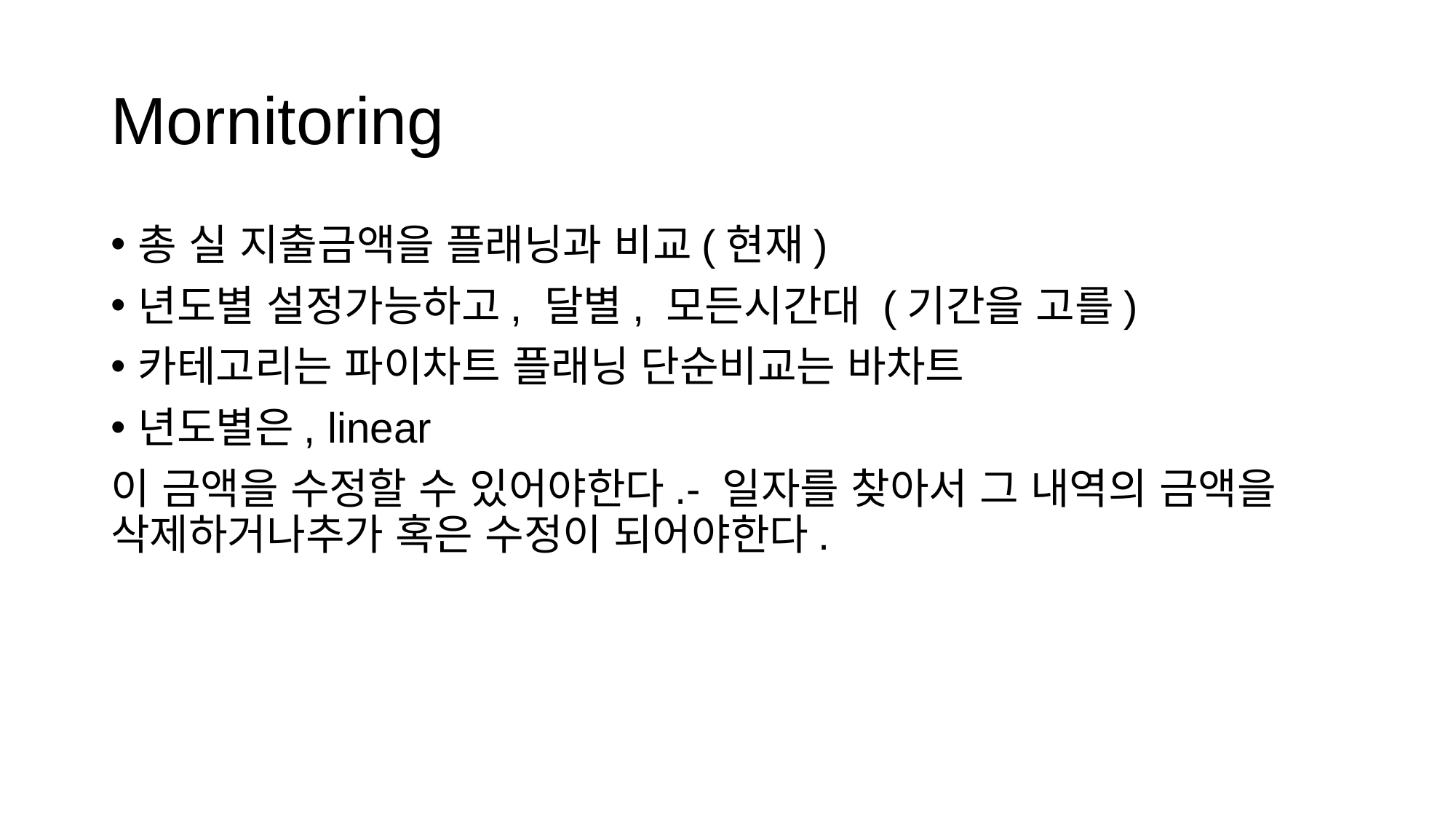

# Mornitoring
총 실 지출금액을 플래닝과 비교(현재)
년도별 설정가능하고, 달별, 모든시간대 (기간을 고를)
카테고리는 파이차트 플래닝 단순비교는 바차트
년도별은, linear
이 금액을 수정할 수 있어야한다.- 일자를 찾아서 그 내역의 금액을 삭제하거나추가 혹은 수정이 되어야한다.